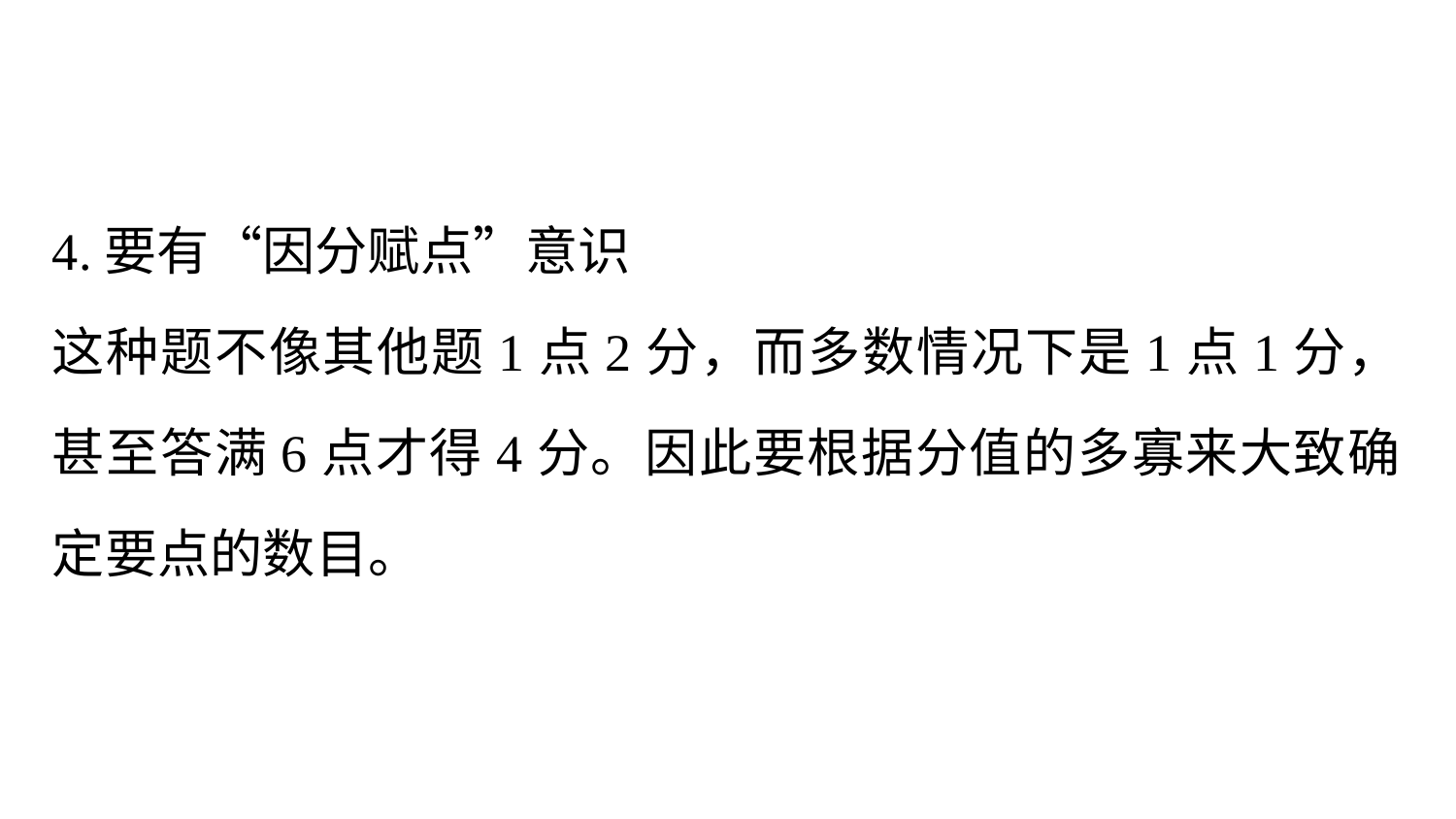

4.要有“因分赋点”意识
这种题不像其他题1点2分，而多数情况下是1点1分，甚至答满6点才得4分。因此要根据分值的多寡来大致确定要点的数目。